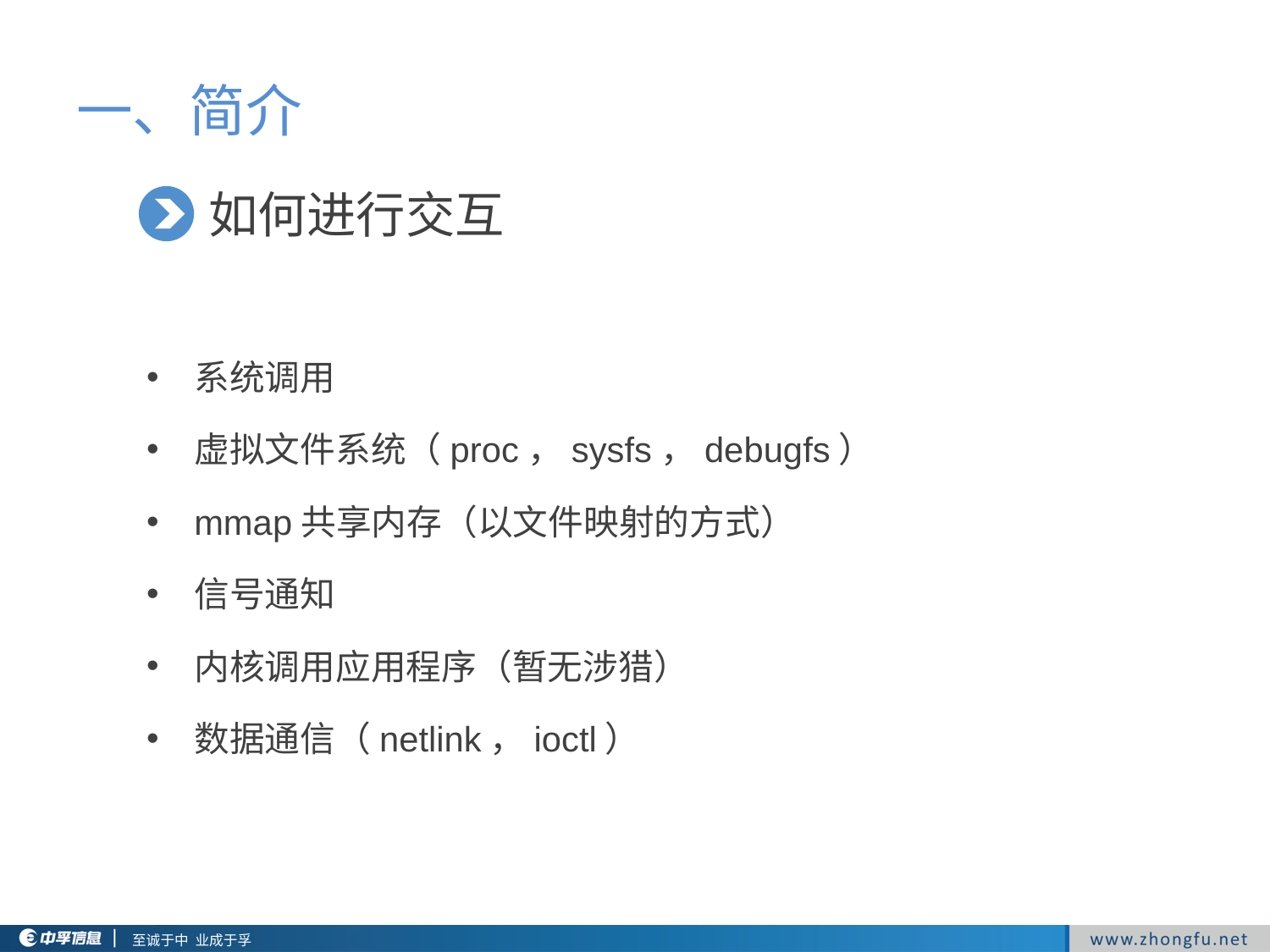

一、简介
如何进行交互

系统调用
虚拟文件系统（proc，sysfs，debugfs）
mmap共享内存（以文件映射的方式）
信号通知
内核调用应用程序（暂无涉猎）
数据通信（netlink，ioctl）